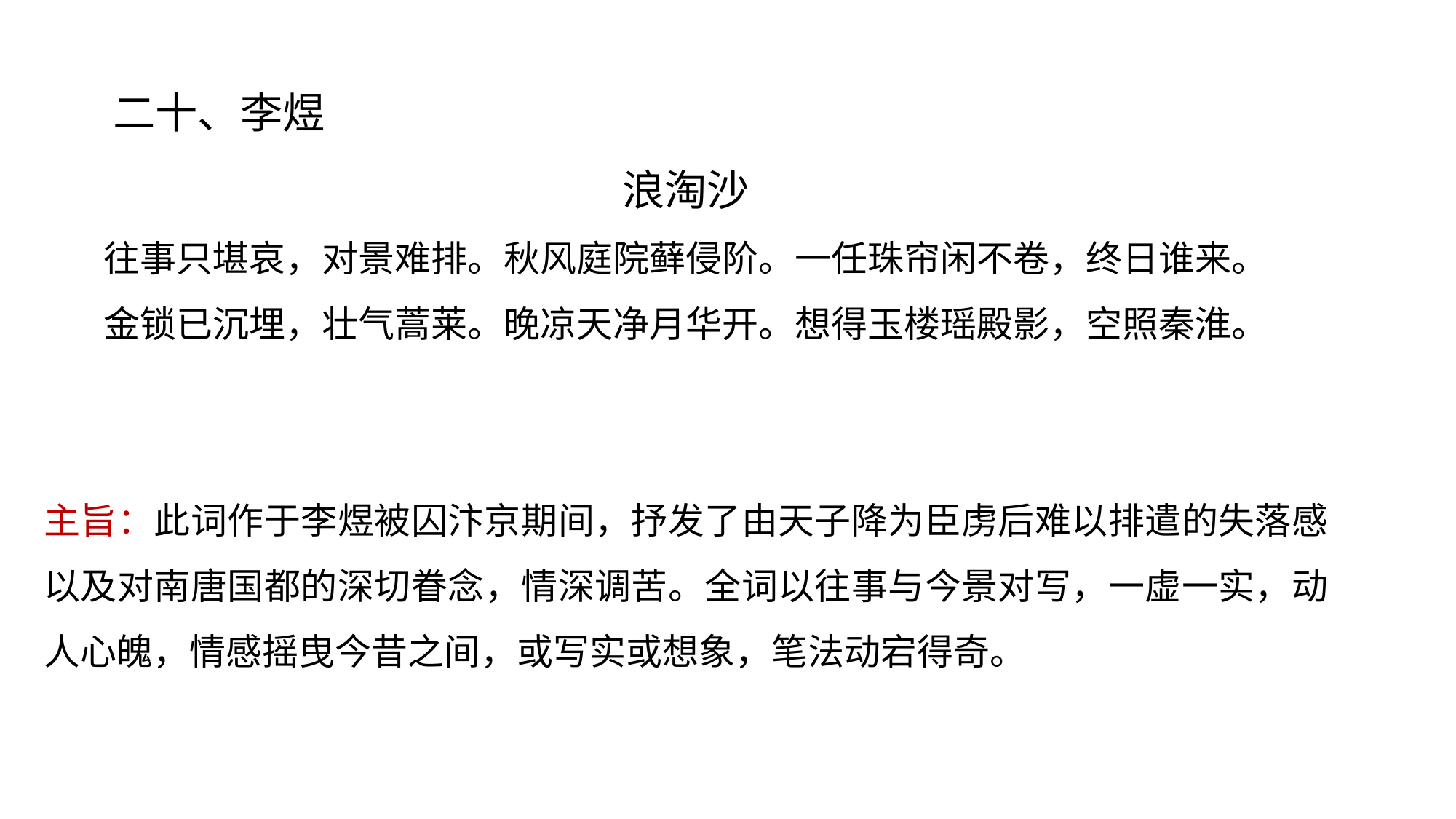

二十、李煜
浪淘沙
往事只堪哀，对景难排。秋风庭院藓侵阶。一任珠帘闲不卷，终日谁来。
金锁已沉埋，壮气蒿莱。晚凉天净月华开。想得玉楼瑶殿影，空照秦淮。

主旨：此词作于李煜被囚汴京期间，抒发了由天子降为臣虏后难以排遣的失落感以及对南唐国都的深切眷念，情深调苦。全词以往事与今景对写，一虚一实，动人心魄，情感摇曳今昔之间，或写实或想象，笔法动宕得奇。